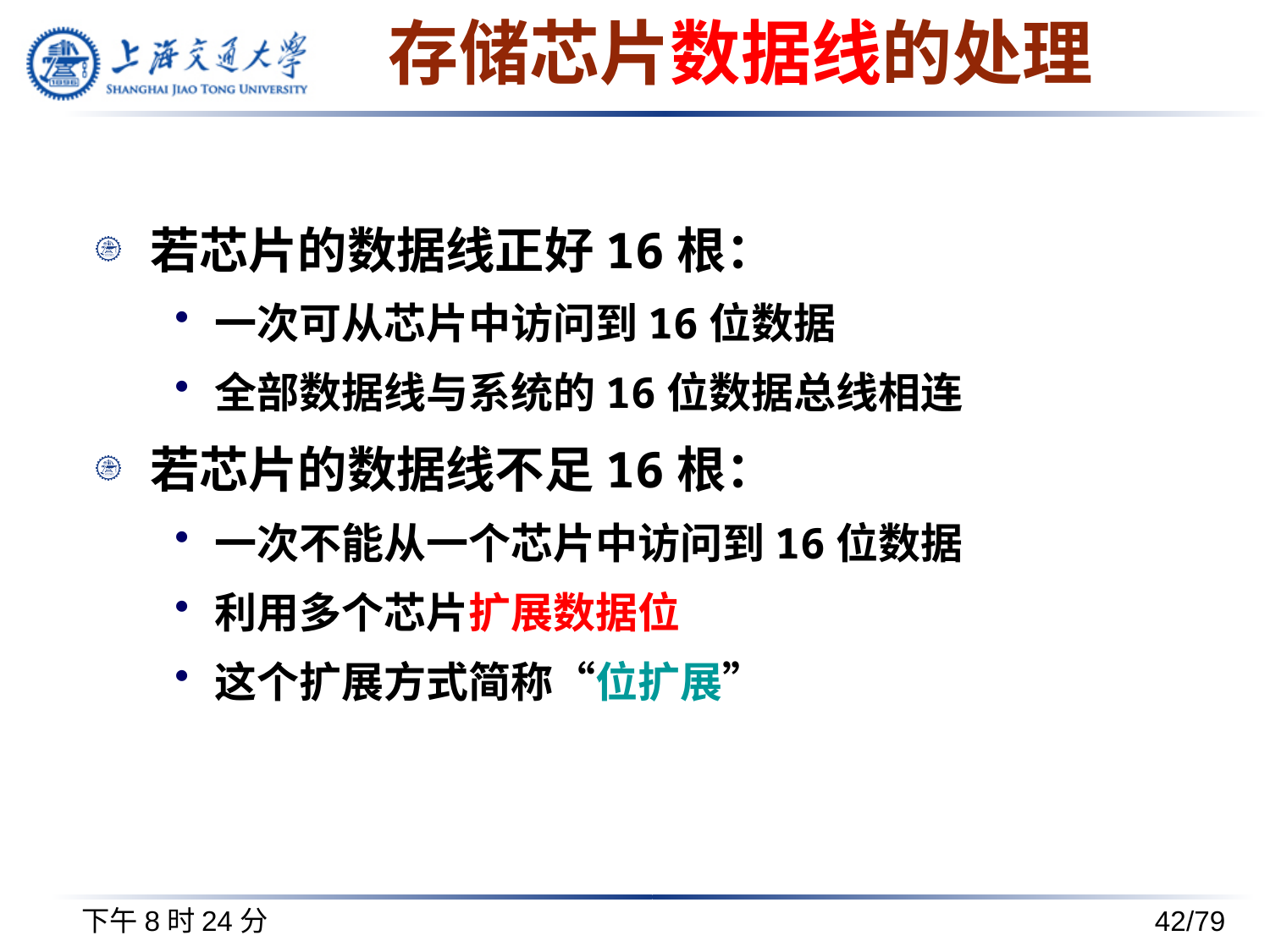

# 存储芯片数据线的处理
若芯片的数据线正好16根：
一次可从芯片中访问到16位数据
全部数据线与系统的16位数据总线相连
若芯片的数据线不足16根：
一次不能从一个芯片中访问到16位数据
利用多个芯片扩展数据位
这个扩展方式简称“位扩展”
下午8时24分
42/79